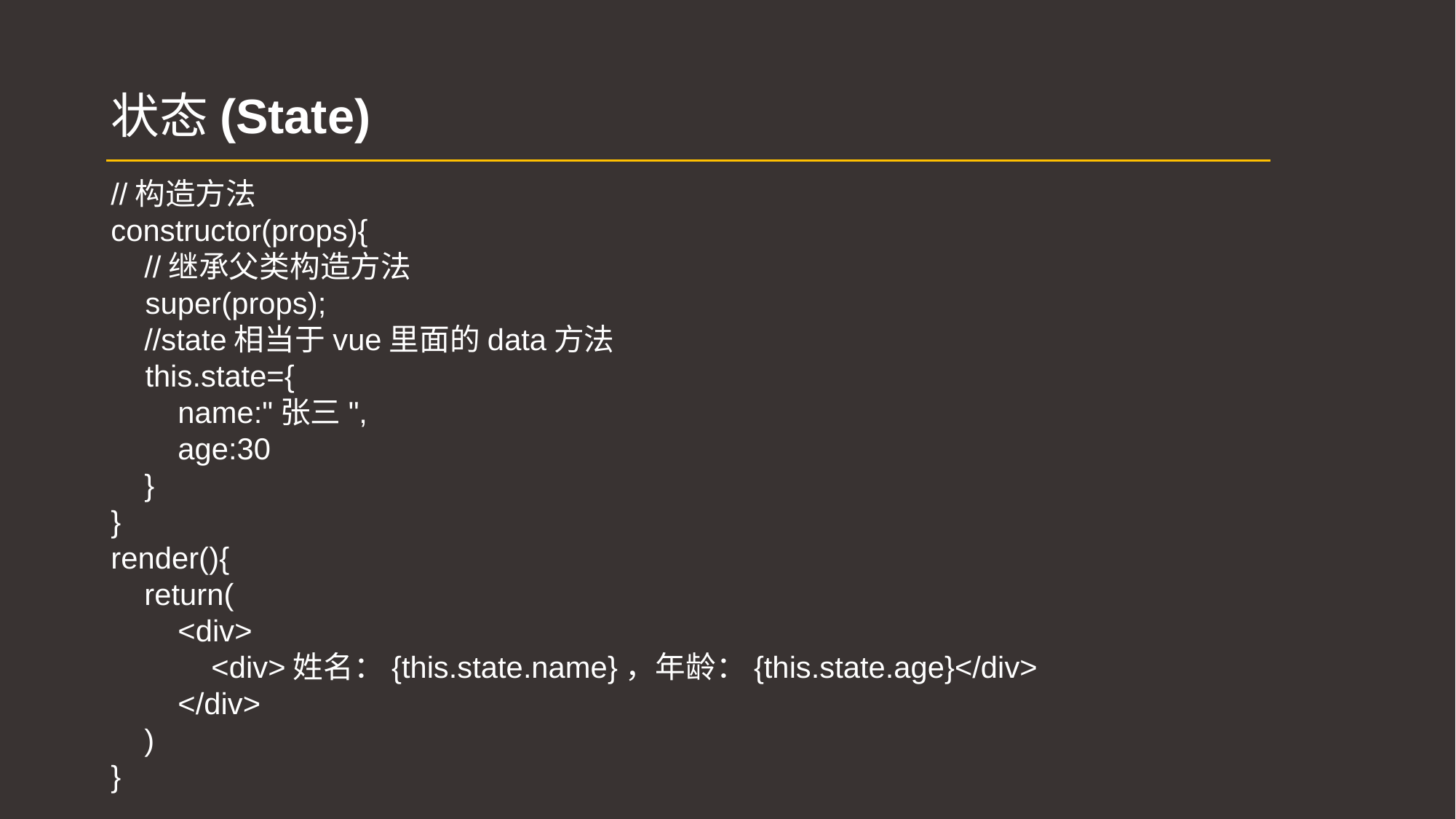

# 状态(State)
//构造方法
constructor(props){
    //继承父类构造方法
    super(props);
    //state相当于vue里面的data方法
    this.state={
        name:"张三",
        age:30
    }
}
render(){
    return(
        <div>
            <div>姓名：{this.state.name}，年龄：{this.state.age}</div>
        </div>
    )
}